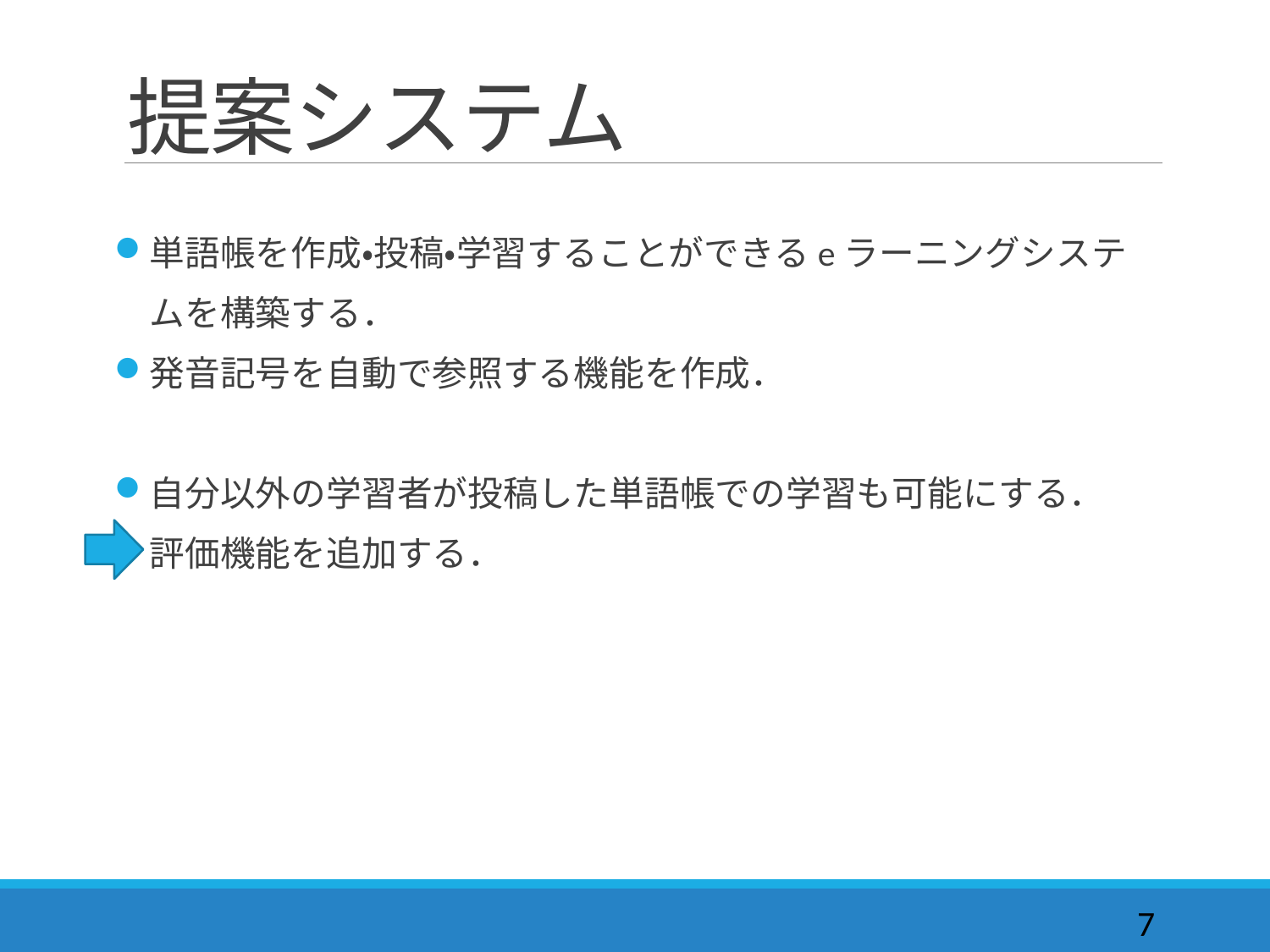

# 提案システム

単語帳を作成・投稿・学習することができるeラーニングシステ
　ムを構築する．
発音記号を自動で参照する機能を作成．

自分以外の学習者が投稿した単語帳での学習も可能にする．
　評価機能を追加する．

7